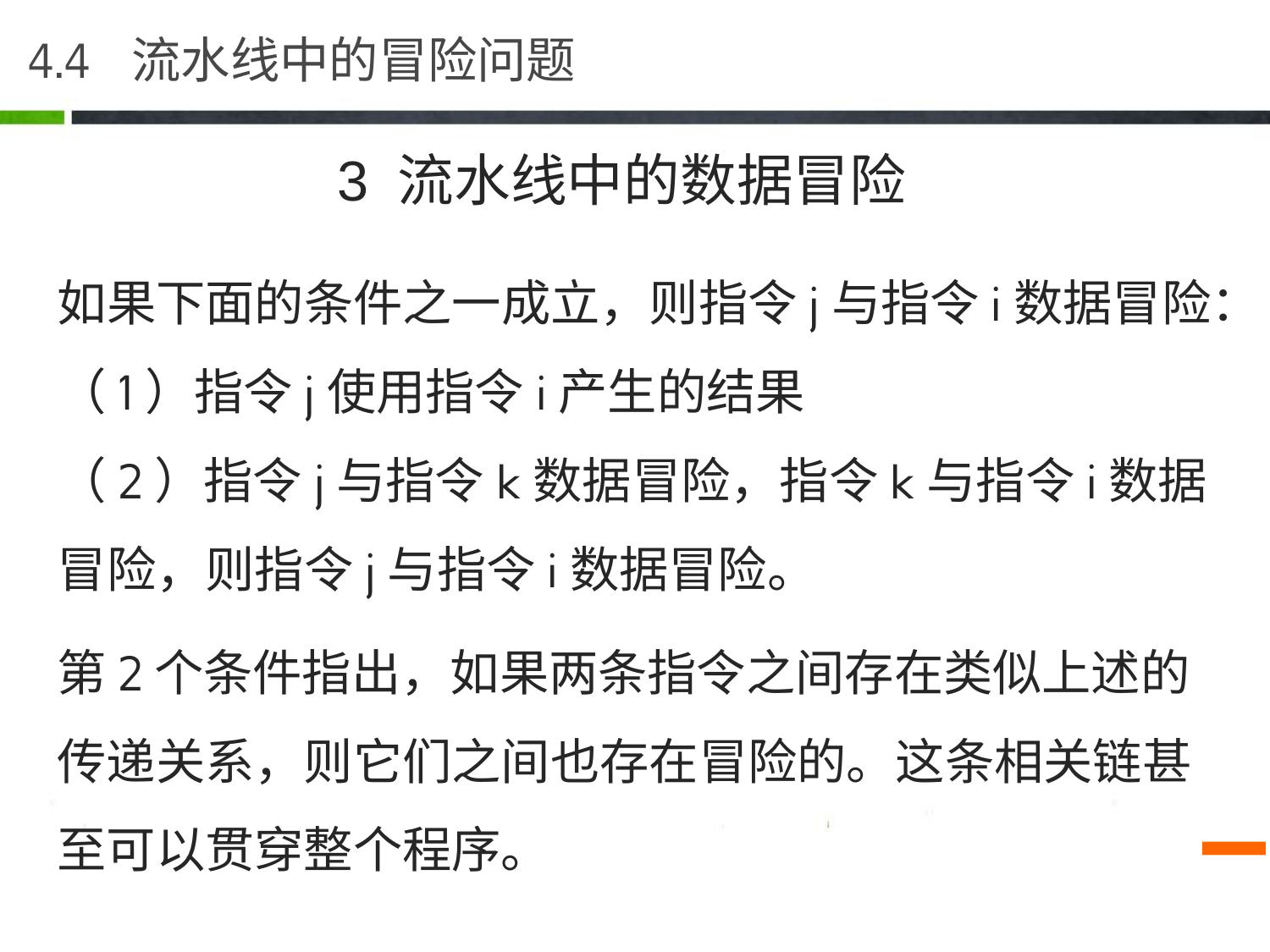

4.4  流水线中的冒险问题
3 流水线中的数据冒险
如果下面的条件之一成立，则指令j与指令i数据冒险：
（1）指令j使用指令i产生的结果
（2）指令j与指令k数据冒险，指令k与指令i数据冒险，则指令j与指令i数据冒险。
第2个条件指出，如果两条指令之间存在类似上述的传递关系，则它们之间也存在冒险的。这条相关链甚至可以贯穿整个程序。
70